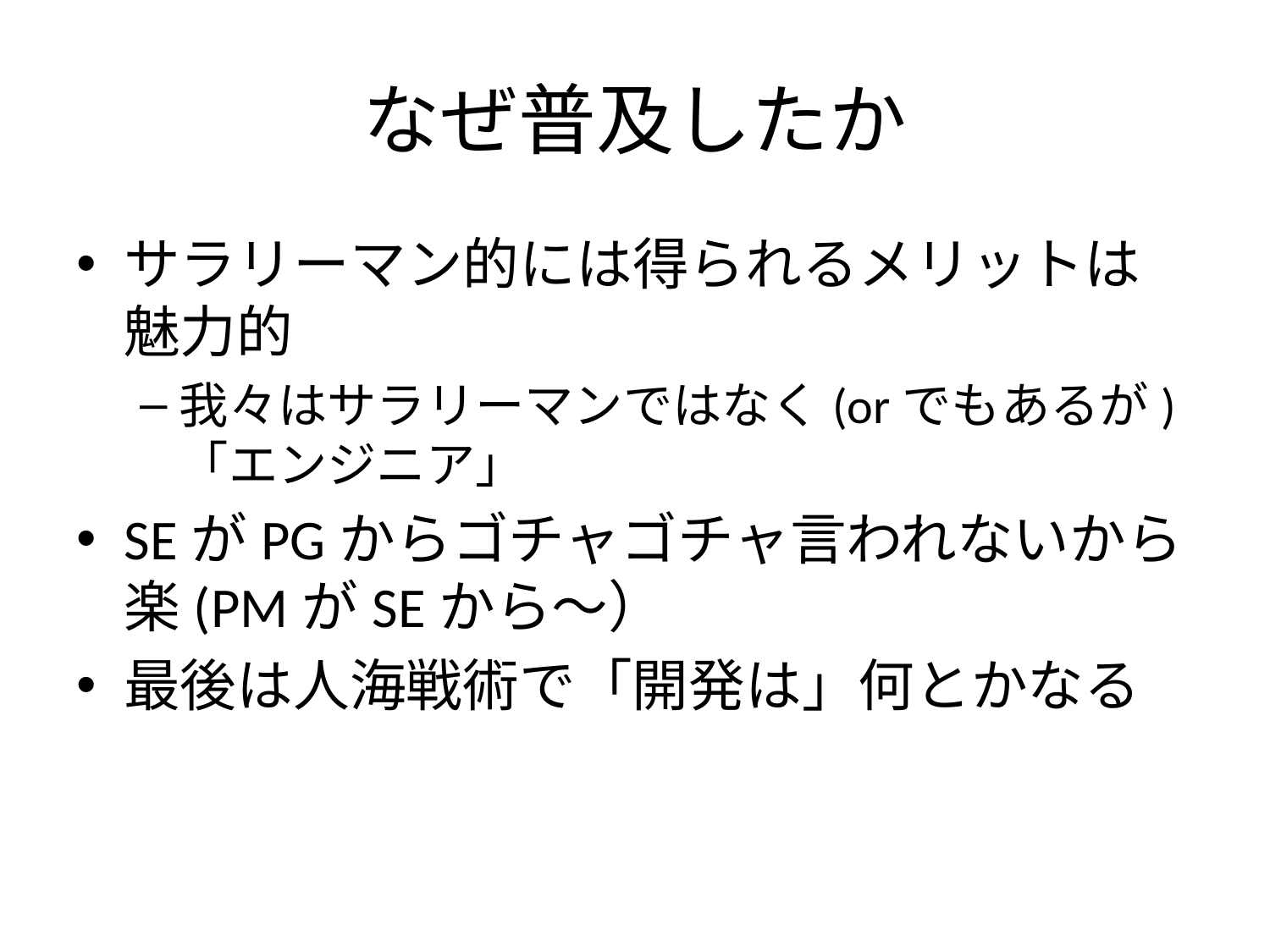

# なぜ普及したか
サラリーマン的には得られるメリットは魅力的
我々はサラリーマンではなく(orでもあるが)「エンジニア」
SEがPGからゴチャゴチャ言われないから楽(PMがSEから～）
最後は人海戦術で「開発は」何とかなる